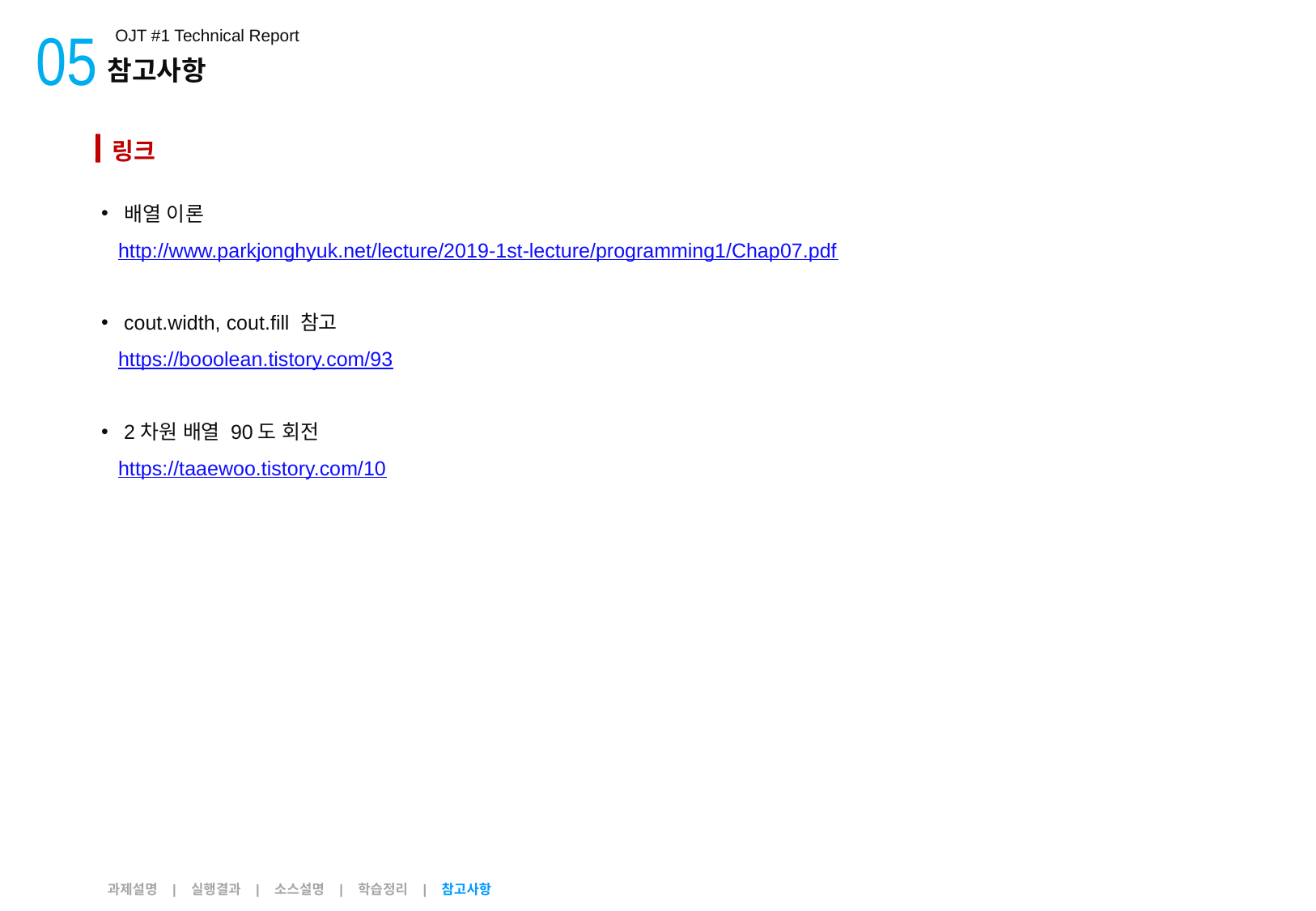

05
OJT #1 Technical Report

참고사항

링크
배열 이론
   http://www.parkjonghyuk.net/lecture/2019-1st-lecture/programming1/Chap07.pdf

cout.width, cout.fill 참고
   https://booolean.tistory.com/93

2차원 배열 90도 회전
   https://taaewoo.tistory.com/10
과제설명   |   실행결과   |   소스설명   |   학습정리   |   참고사항